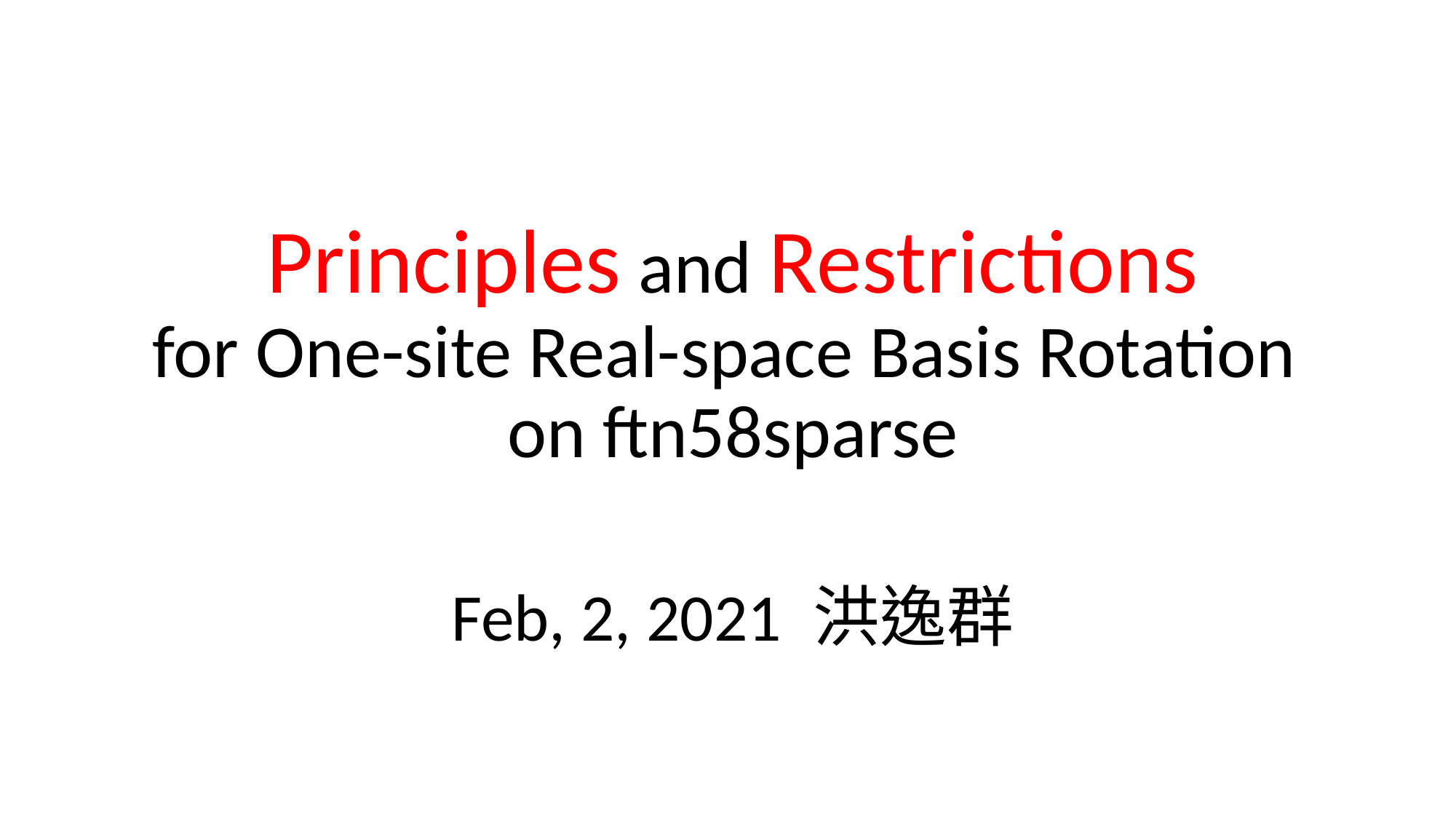

# Principles and Restrictions for One-site Real-space Basis Rotation on ftn58sparse
Feb, 2, 2021 洪逸群